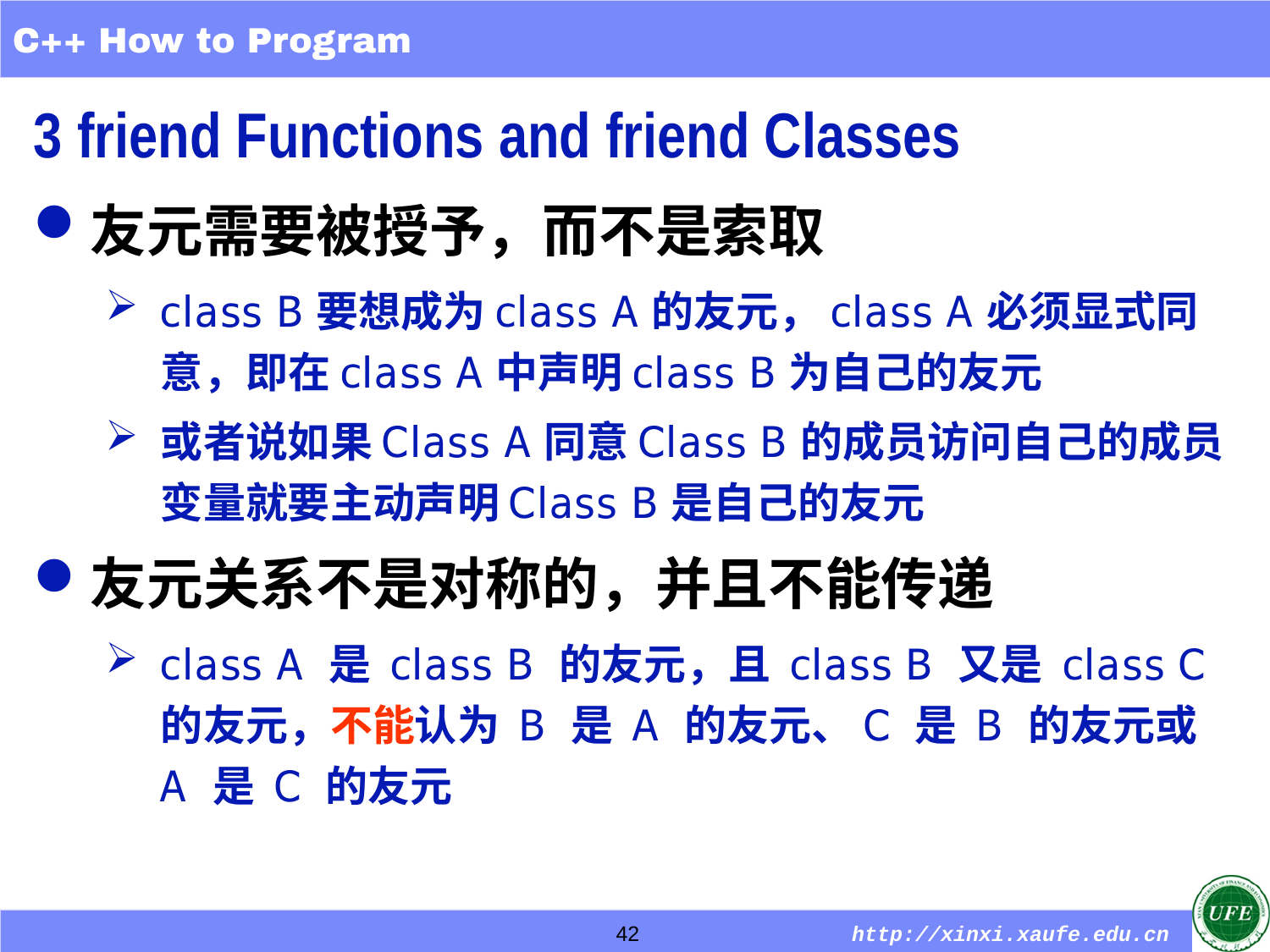

3 friend Functions and friend Classes
友元需要被授予，而不是索取
class B要想成为class A的友元，class A必须显式同意，即在class A中声明class B为自己的友元
或者说如果Class A同意Class B的成员访问自己的成员变量就要主动声明Class B是自己的友元
友元关系不是对称的，并且不能传递
class A 是 class B 的友元，且 class B 又是 class C 的友元，不能认为 B 是 A 的友元、C 是 B 的友元或 A 是 C 的友元
42